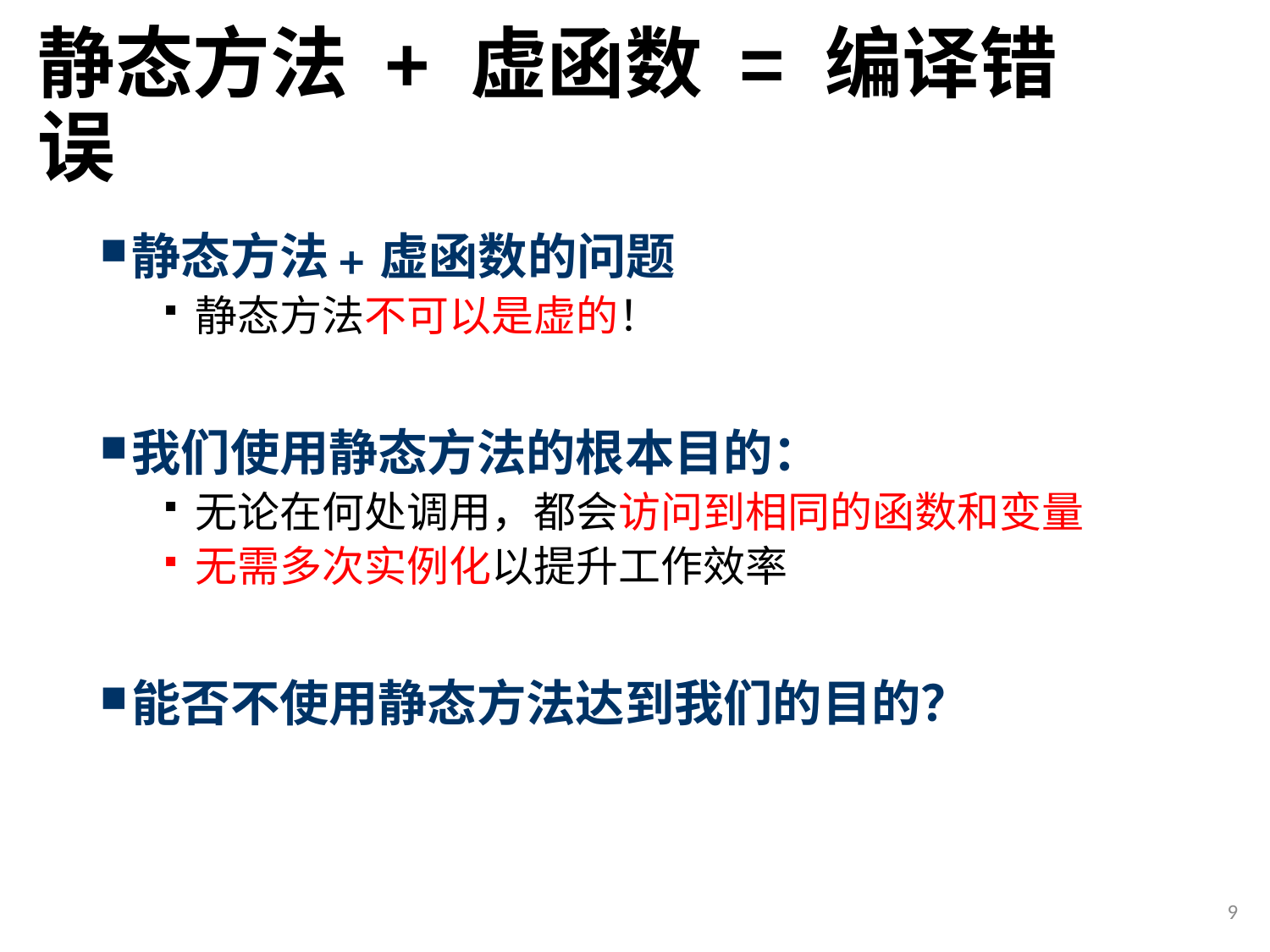

# 静态方法 + 虚函数 = 编译错误
静态方法+虚函数的问题
静态方法不可以是虚的！

我们使用静态方法的根本目的：
无论在何处调用，都会访问到相同的函数和变量
无需多次实例化以提升工作效率

能否不使用静态方法达到我们的目的？

9